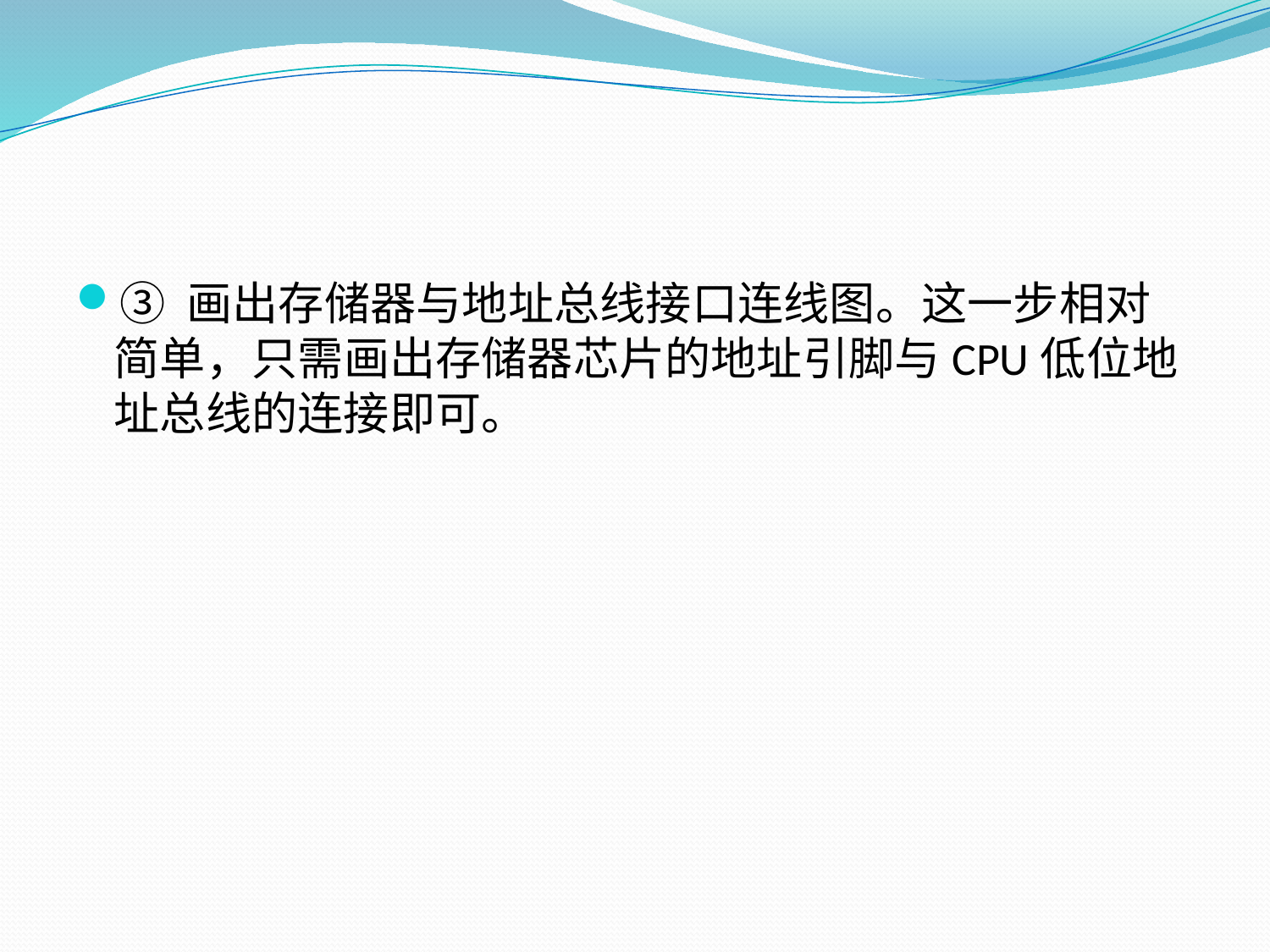

③ 画出存储器与地址总线接口连线图。这一步相对简单，只需画出存储器芯片的地址引脚与CPU低位地址总线的连接即可。